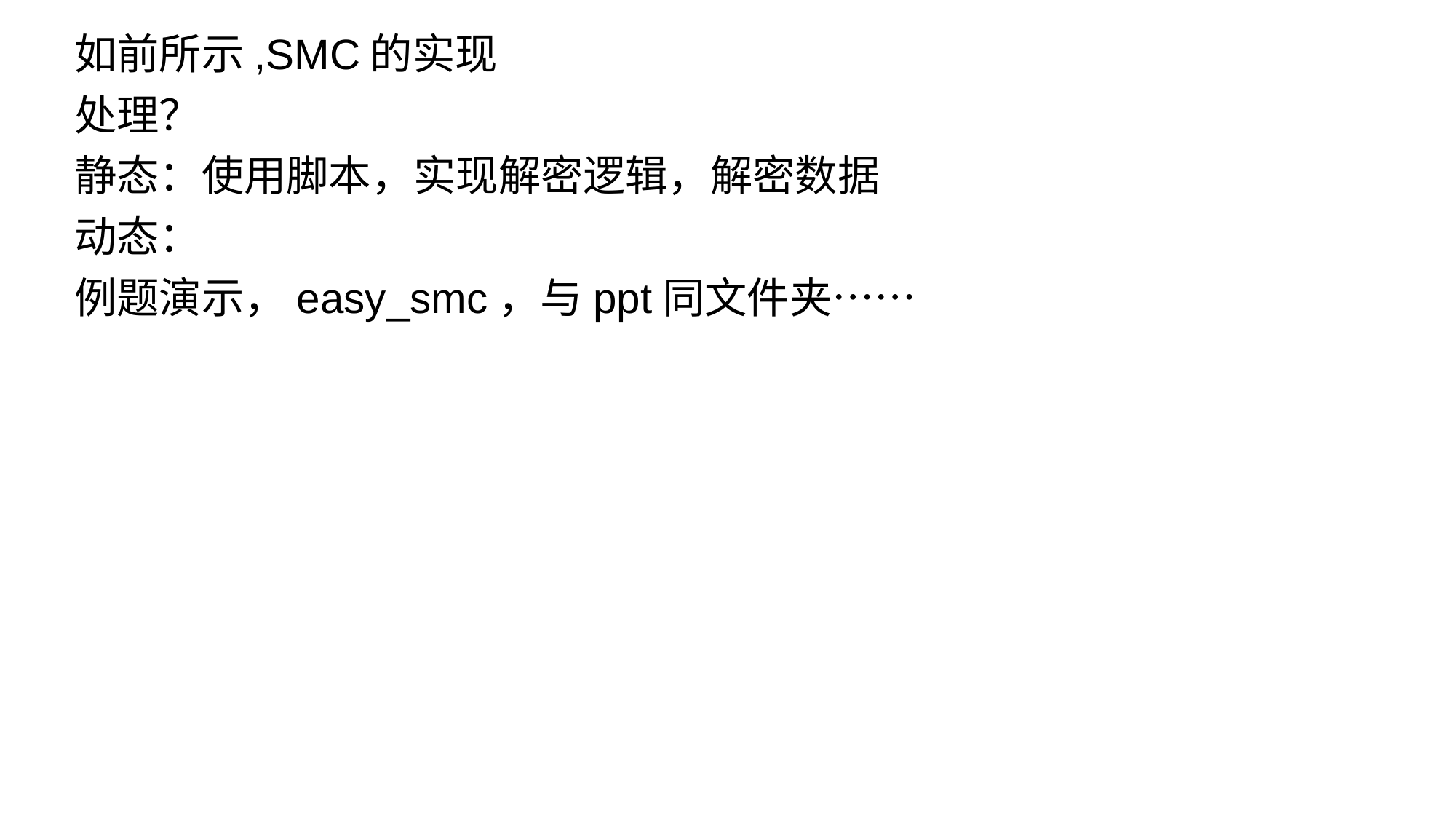

如前所示,SMC的实现
处理？
静态：使用脚本，实现解密逻辑，解密数据
动态：
例题演示，easy_smc，与ppt同文件夹……